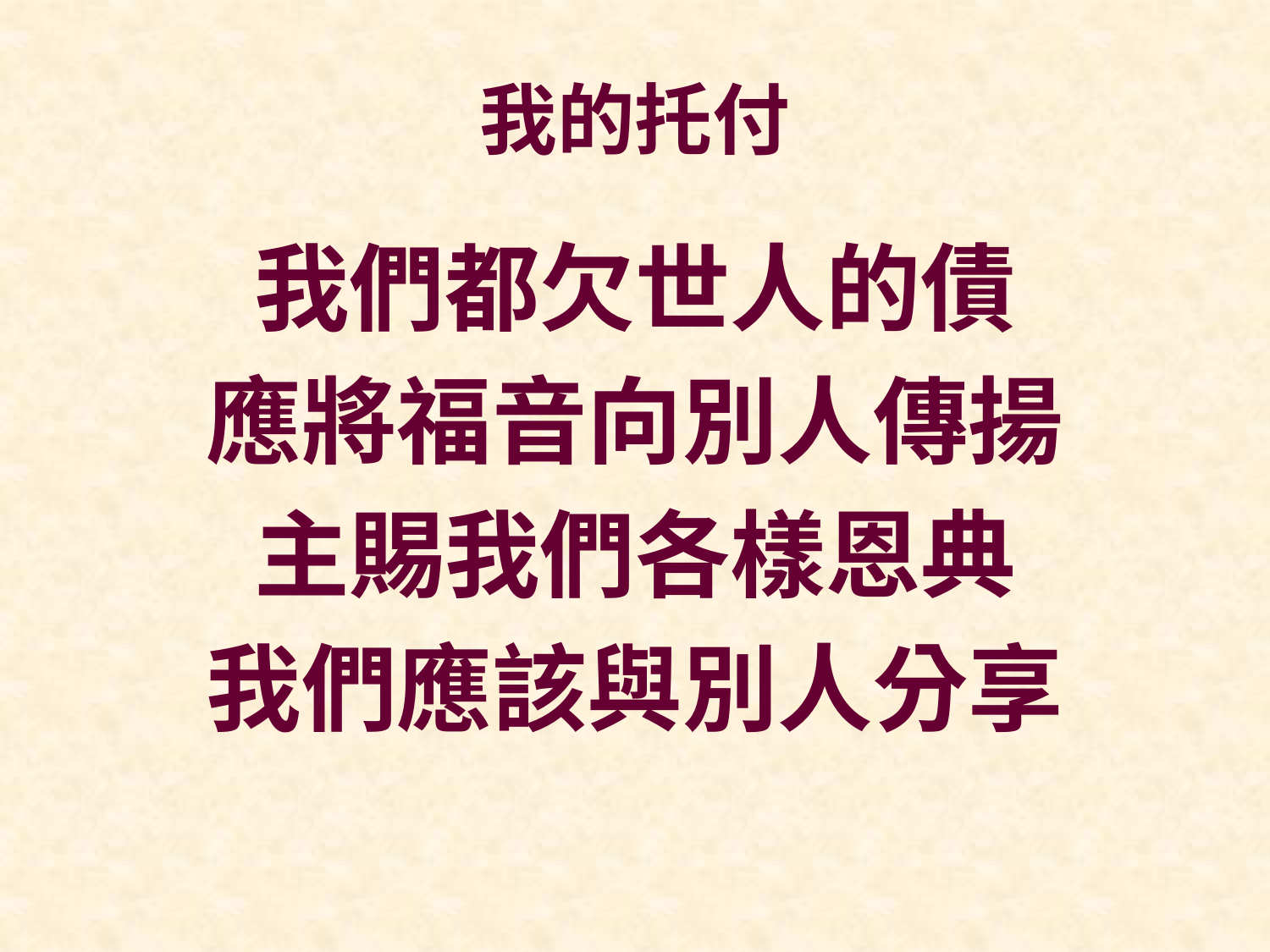

# 我的托付
我們都欠世人的債
應將福音向別人傳揚
主賜我們各樣恩典
我們應該與別人分享